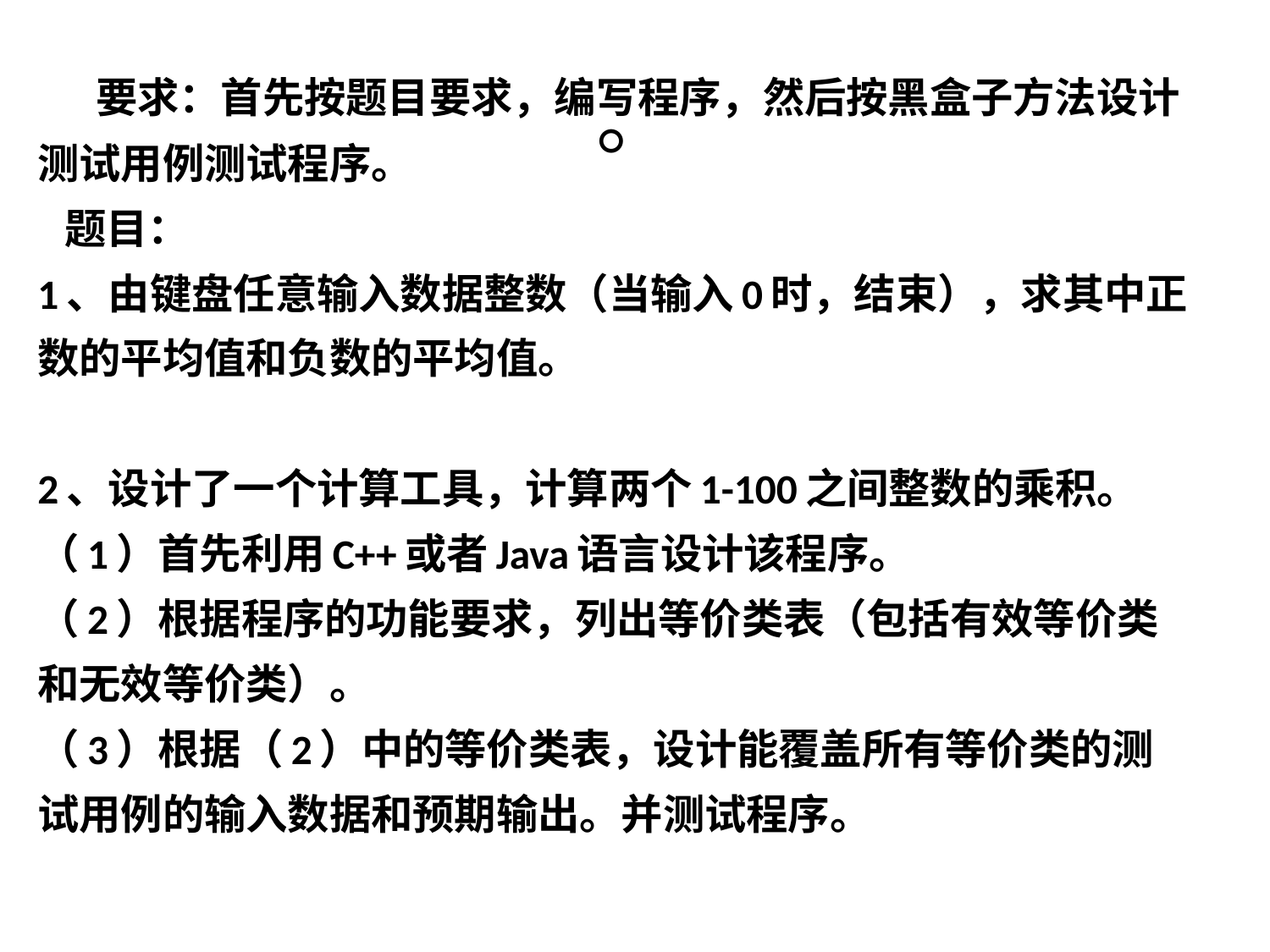

# 。
     要求：首先按题目要求，编写程序，然后按黑盒子方法设计测试用例测试程序。
  题目：
1、由键盘任意输入数据整数（当输入0时，结束），求其中正数的平均值和负数的平均值。

2、设计了一个计算工具，计算两个1-100之间整数的乘积。
（1）首先利用C++或者Java语言设计该程序。
（2）根据程序的功能要求，列出等价类表（包括有效等价类和无效等价类）。
（3）根据（2）中的等价类表，设计能覆盖所有等价类的测试用例的输入数据和预期输出。并测试程序。